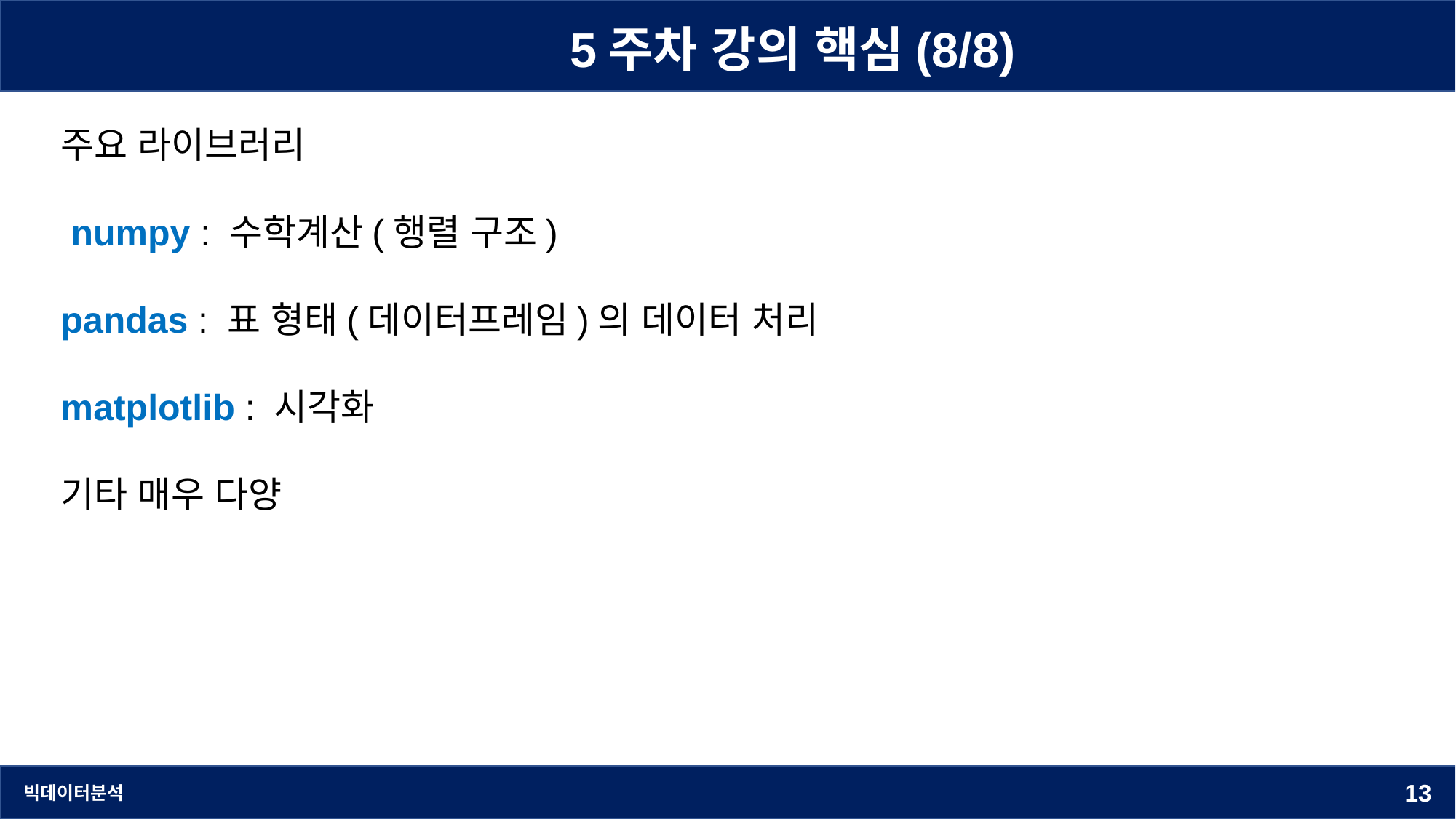

5주차 강의 핵심(8/8)
주요 라이브러리

 numpy : 수학계산(행렬 구조)

pandas : 표 형태(데이터프레임)의 데이터 처리

matplotlib : 시각화

기타 매우 다양